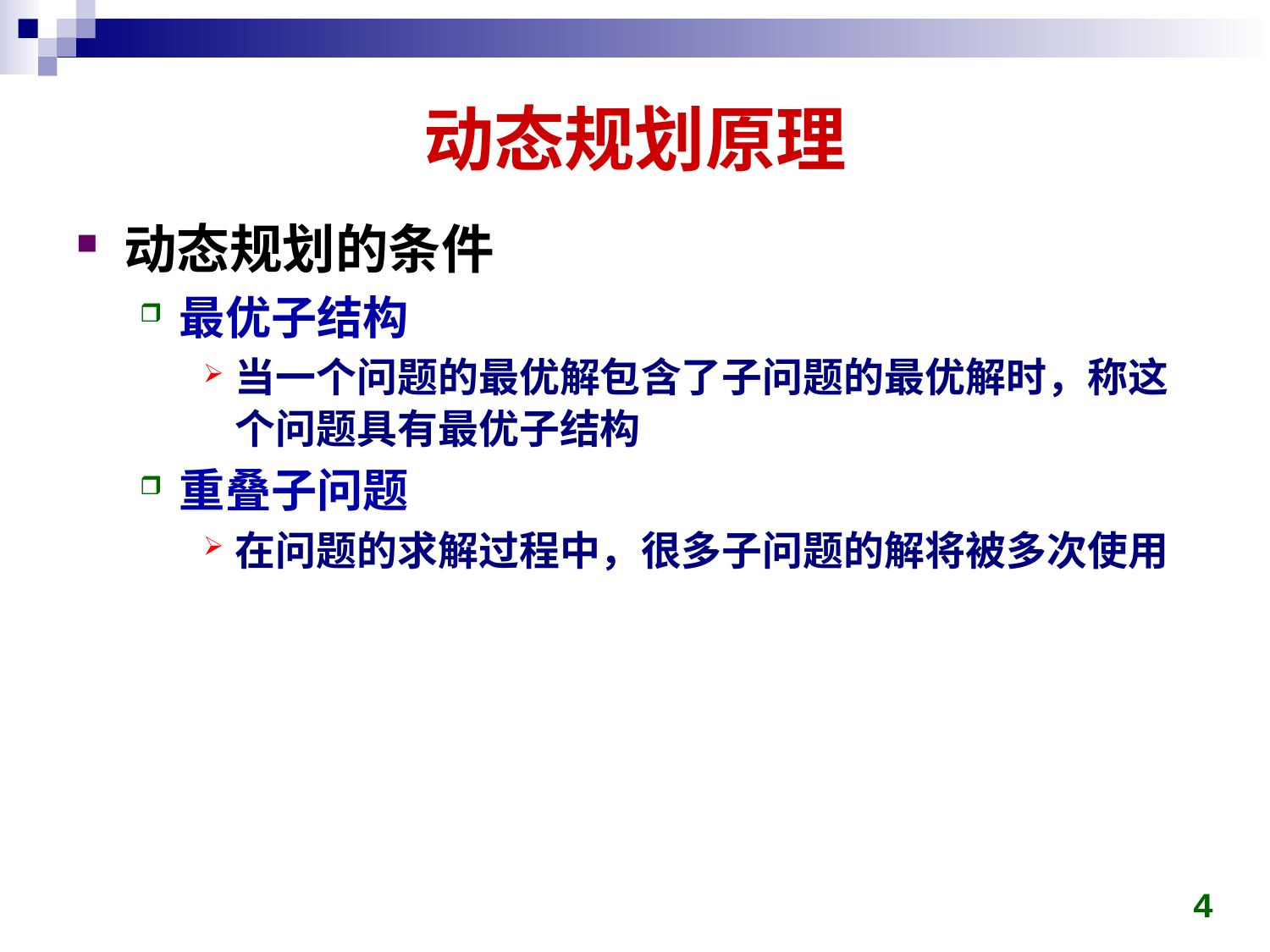

# 动态规划原理
动态规划的条件
最优子结构
当一个问题的最优解包含了子问题的最优解时，称这个问题具有最优子结构
重叠子问题
在问题的求解过程中，很多子问题的解将被多次使用
4